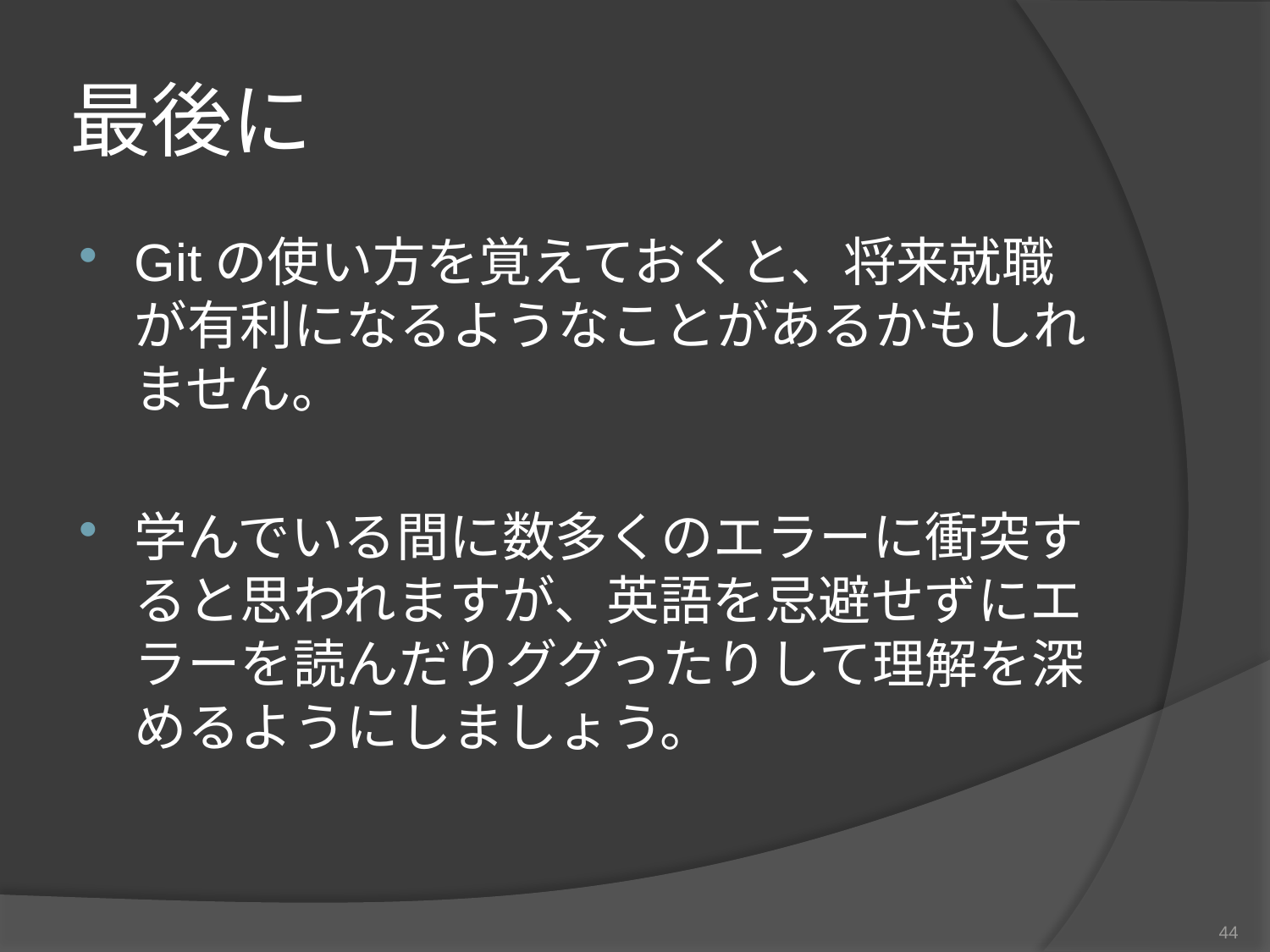

# 最後に
Gitの使い方を覚えておくと、将来就職が有利になるようなことがあるかもしれません。

学んでいる間に数多くのエラーに衝突すると思われますが、英語を忌避せずにエラーを読んだりググったりして理解を深めるようにしましょう。
44